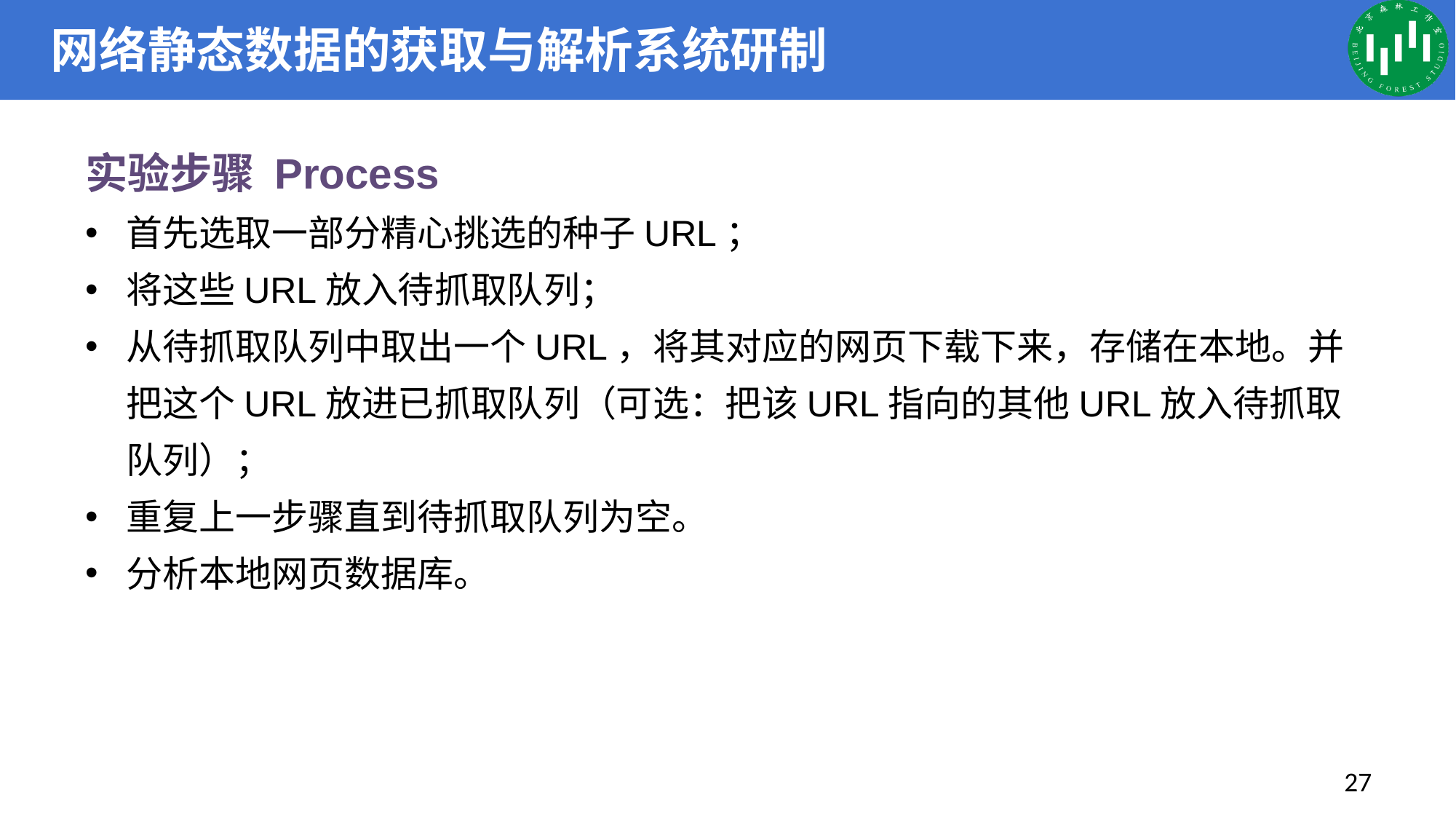

# 网络静态数据的获取与解析系统研制
实验步骤 Process
首先选取一部分精心挑选的种子URL；
将这些URL放入待抓取队列；
从待抓取队列中取出一个URL，将其对应的网页下载下来，存储在本地。并把这个URL放进已抓取队列（可选：把该URL指向的其他URL放入待抓取队列）；
重复上一步骤直到待抓取队列为空。
分析本地网页数据库。
27